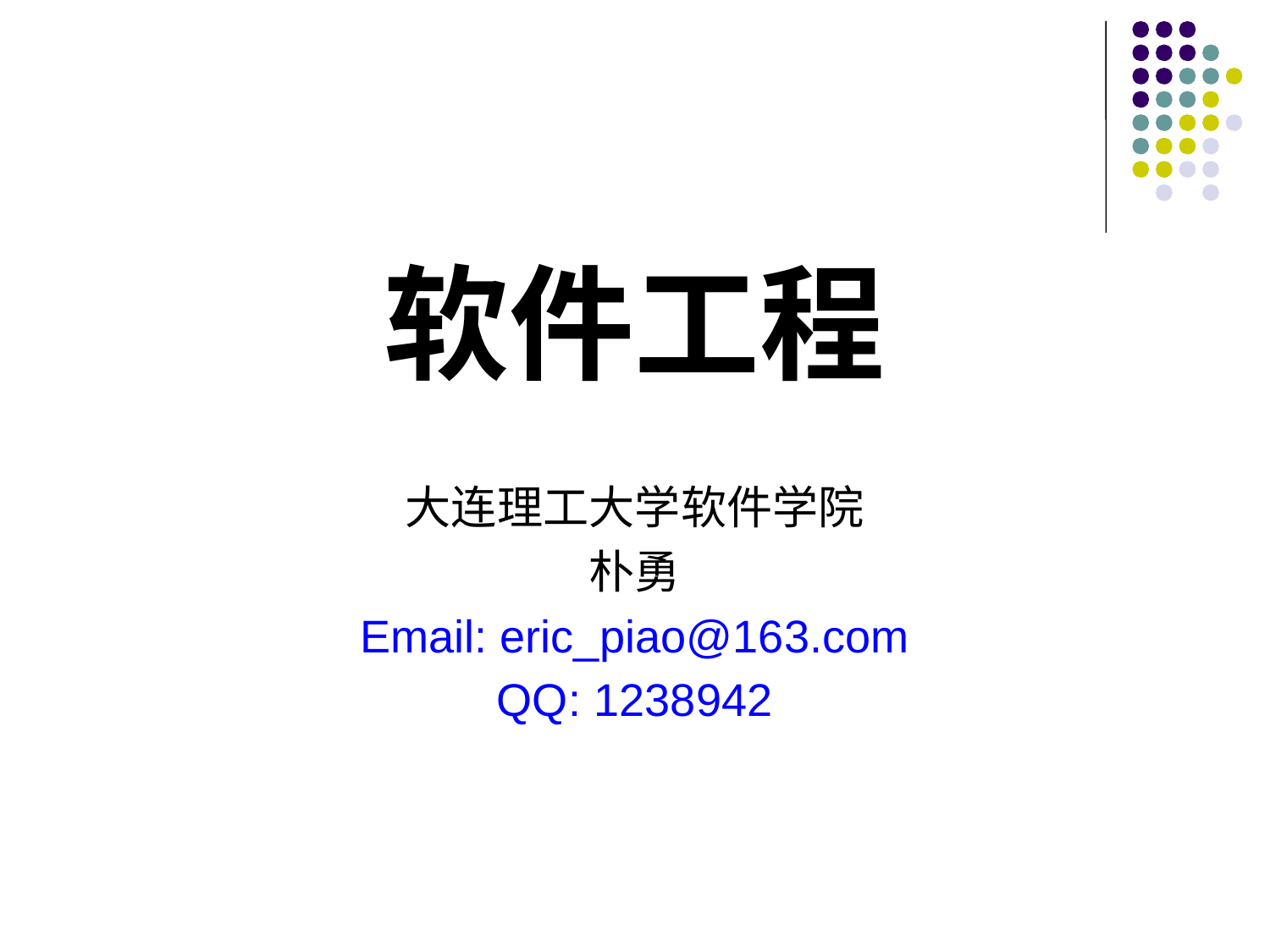

软件工程

大连理工大学软件学院
朴勇
Email: eric_piao@163.com
QQ: 1238942